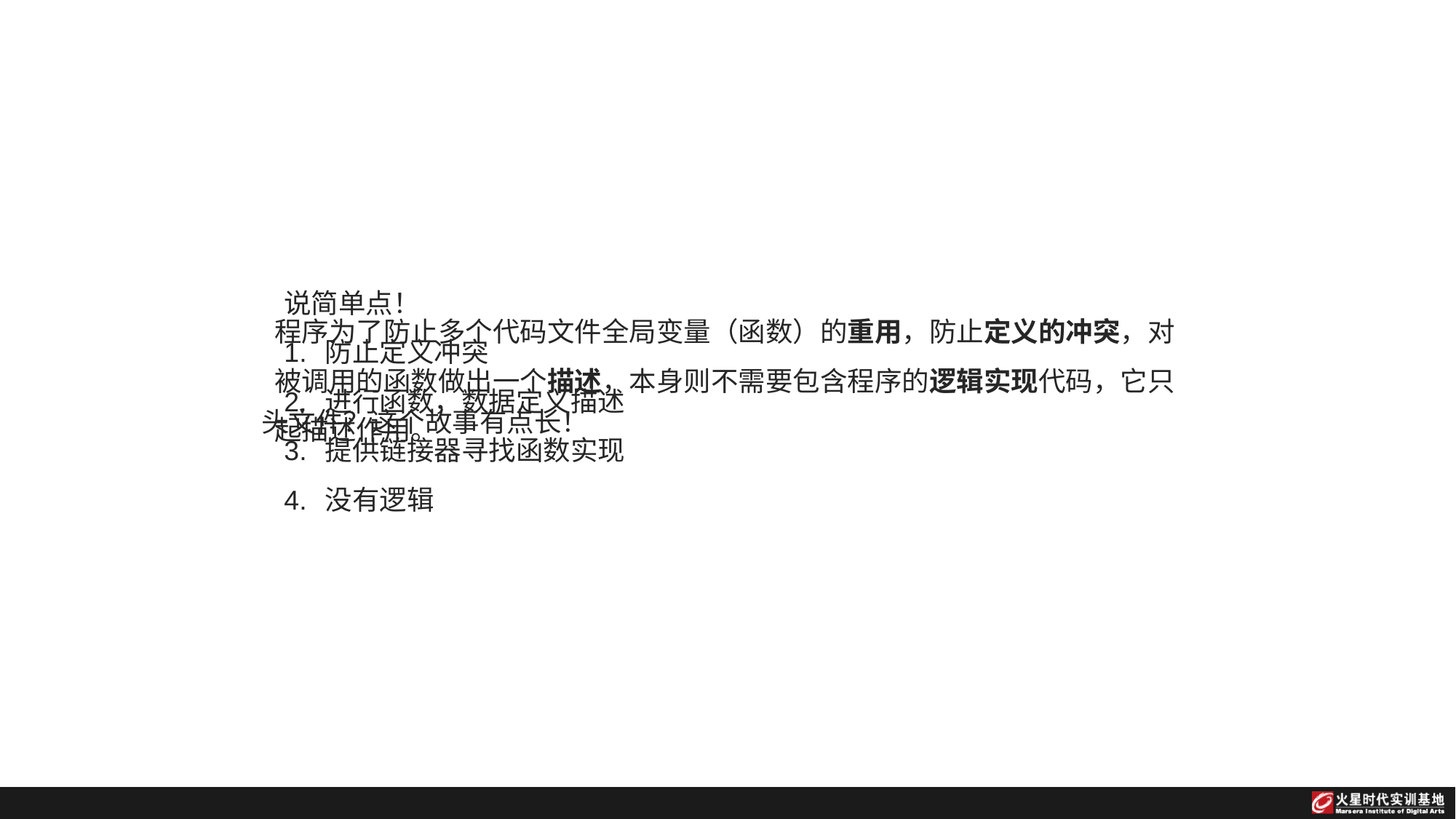

说简单点！
防止定义冲突
进行函数，数据定义描述
提供链接器寻找函数实现
没有逻辑
程序为了防止多个代码文件全局变量（函数）的重用，防止定义的冲突，对被调用的函数做出一个描述，本身则不需要包含程序的逻辑实现代码，它只起描述作用。
头文件？这个故事有点长！